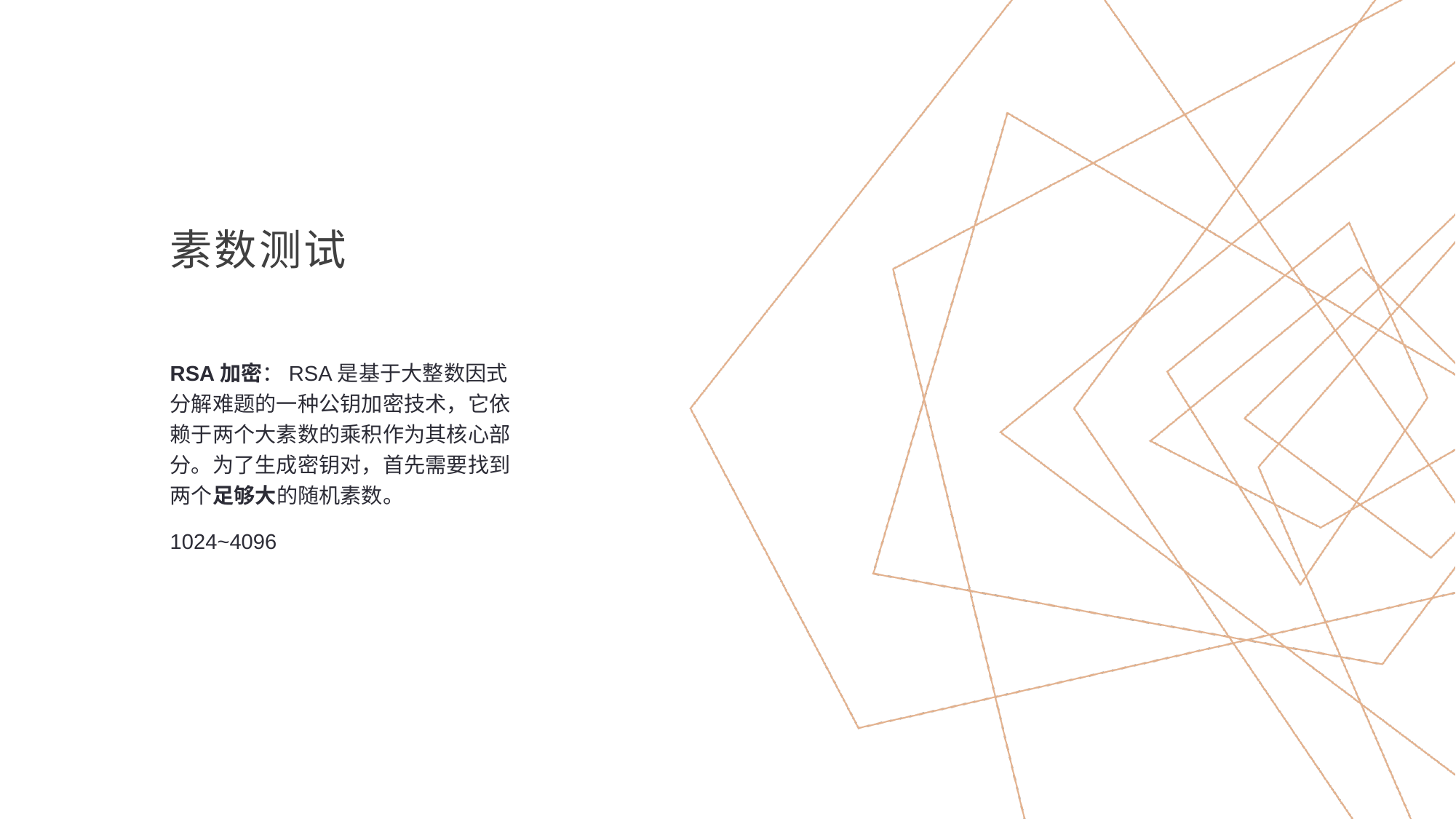

# 素数测试
RSA加密：RSA是基于大整数因式分解难题的一种公钥加密技术，它依赖于两个大素数的乘积作为其核心部分。为了生成密钥对，首先需要找到两个足够大的随机素数。
1024~4096